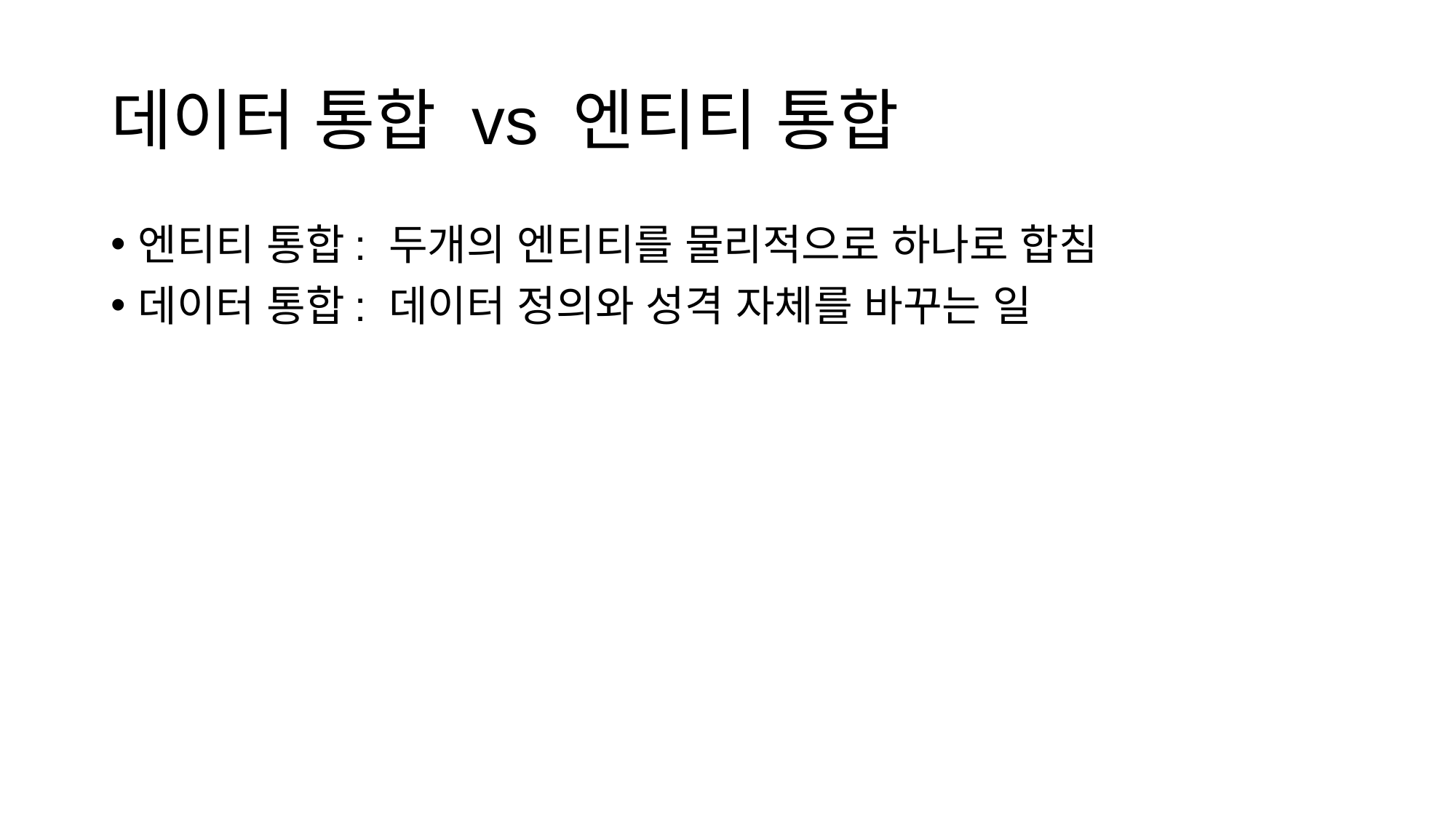

# 데이터 통합 vs 엔티티 통합
엔티티 통합: 두개의 엔티티를 물리적으로 하나로 합침
데이터 통합: 데이터 정의와 성격 자체를 바꾸는 일